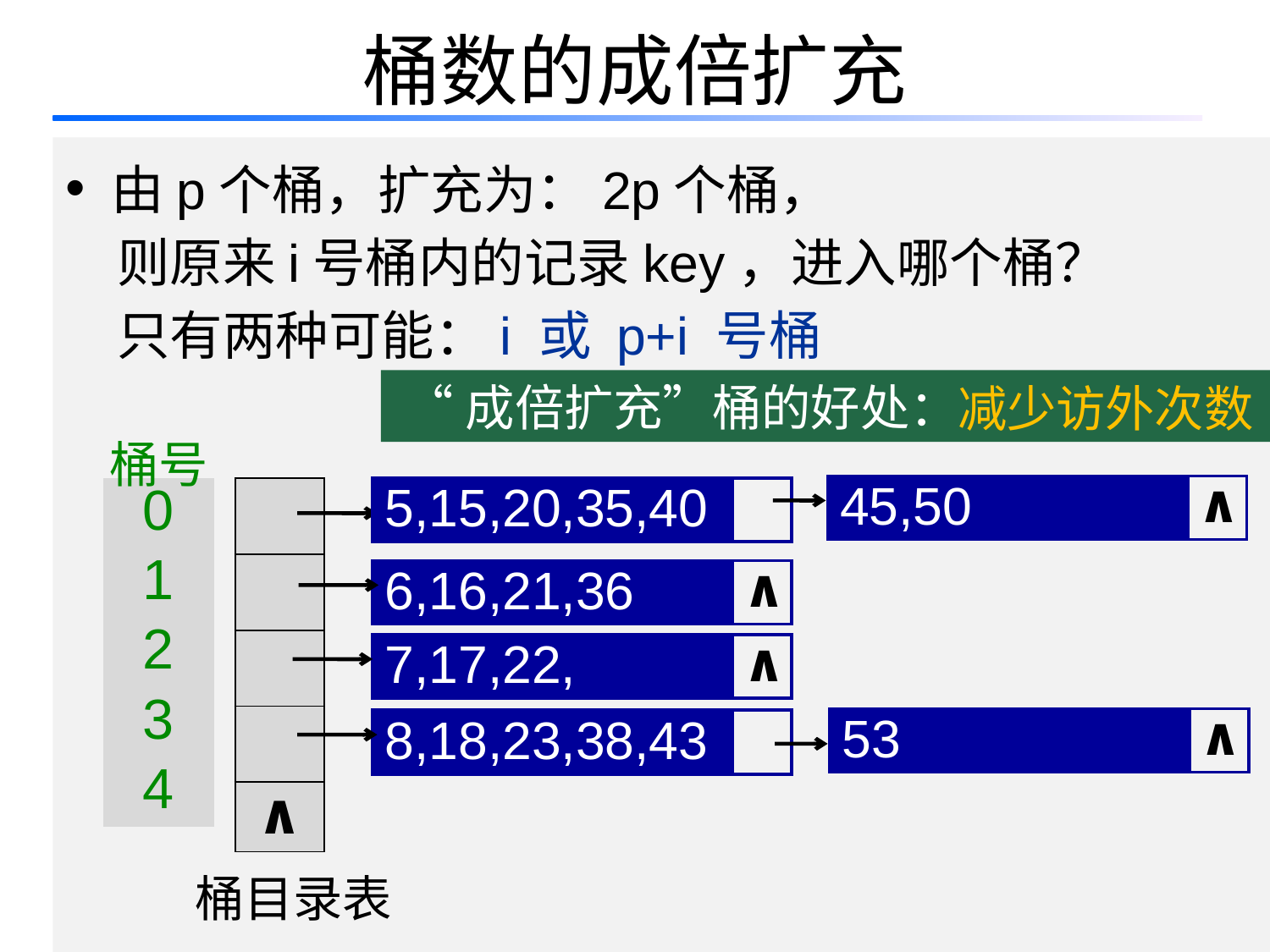

# 桶数的成倍扩充

 由p个桶，扩充为：2p个桶，
  则原来i号桶内的记录key，进入哪个桶？
  只有两种可能：i 或 p+i 号桶

 “成倍扩充”桶的好处：
减少访外次数
桶号
45,50
 ∧
| 0 |
| --- |
| 1 |
| 2 |
| 3 |
| 4 |
|  |
| --- |
|  |
|  |
|  |
| ∧ |
5,15,20,35,40

6,16,21,36
 ∧

7,17,22,
 ∧

53
 ∧
8,18,23,38,43

桶目录表